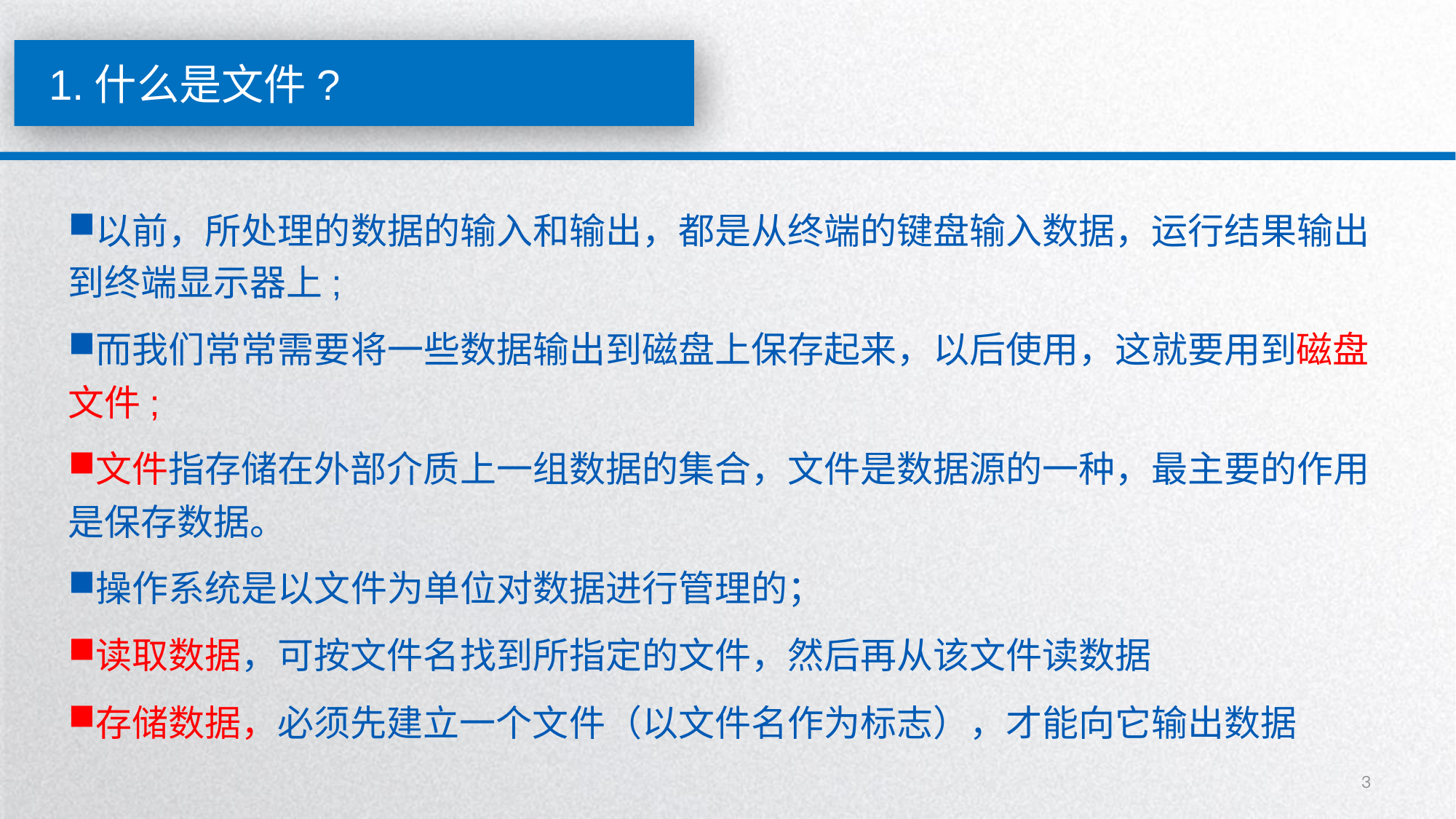

1.什么是文件?
以前，所处理的数据的输入和输出，都是从终端的键盘输入数据，运行结果输出到终端显示器上;
而我们常常需要将一些数据输出到磁盘上保存起来，以后使用，这就要用到磁盘文件;
文件指存储在外部介质上一组数据的集合，文件是数据源的一种，最主要的作用是保存数据。
操作系统是以文件为单位对数据进行管理的；
读取数据，可按文件名找到所指定的文件，然后再从该文件读数据
存储数据，必须先建立一个文件（以文件名作为标志），才能向它输出数据
3